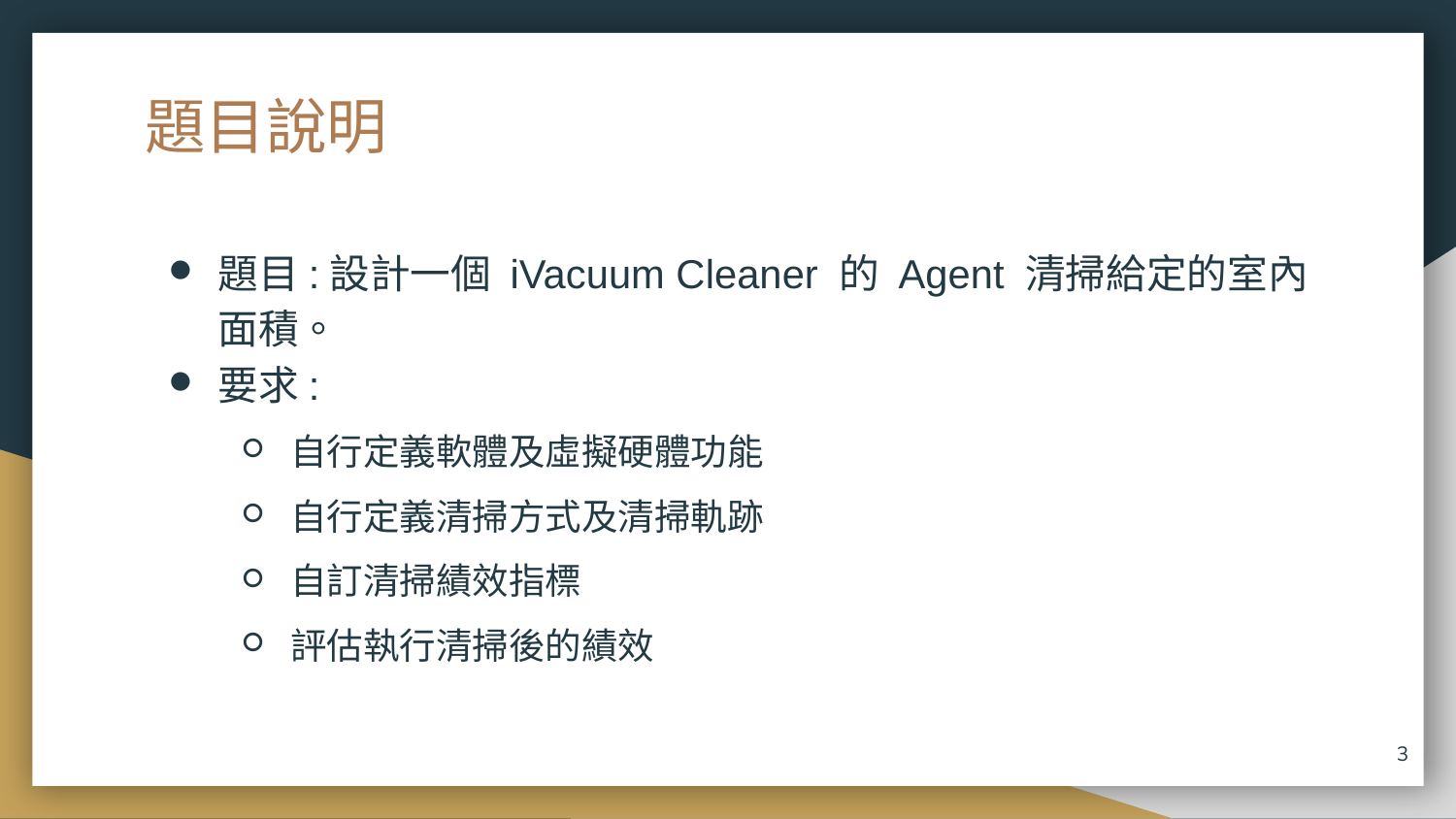

# 題目說明
題目:設計一個 iVacuum Cleaner 的 Agent 清掃給定的室內面積。
要求:
自行定義軟體及虛擬硬體功能
自⾏定義清掃⽅式及清掃軌跡
自訂清掃績效指標
評估執⾏清掃後的績效
3